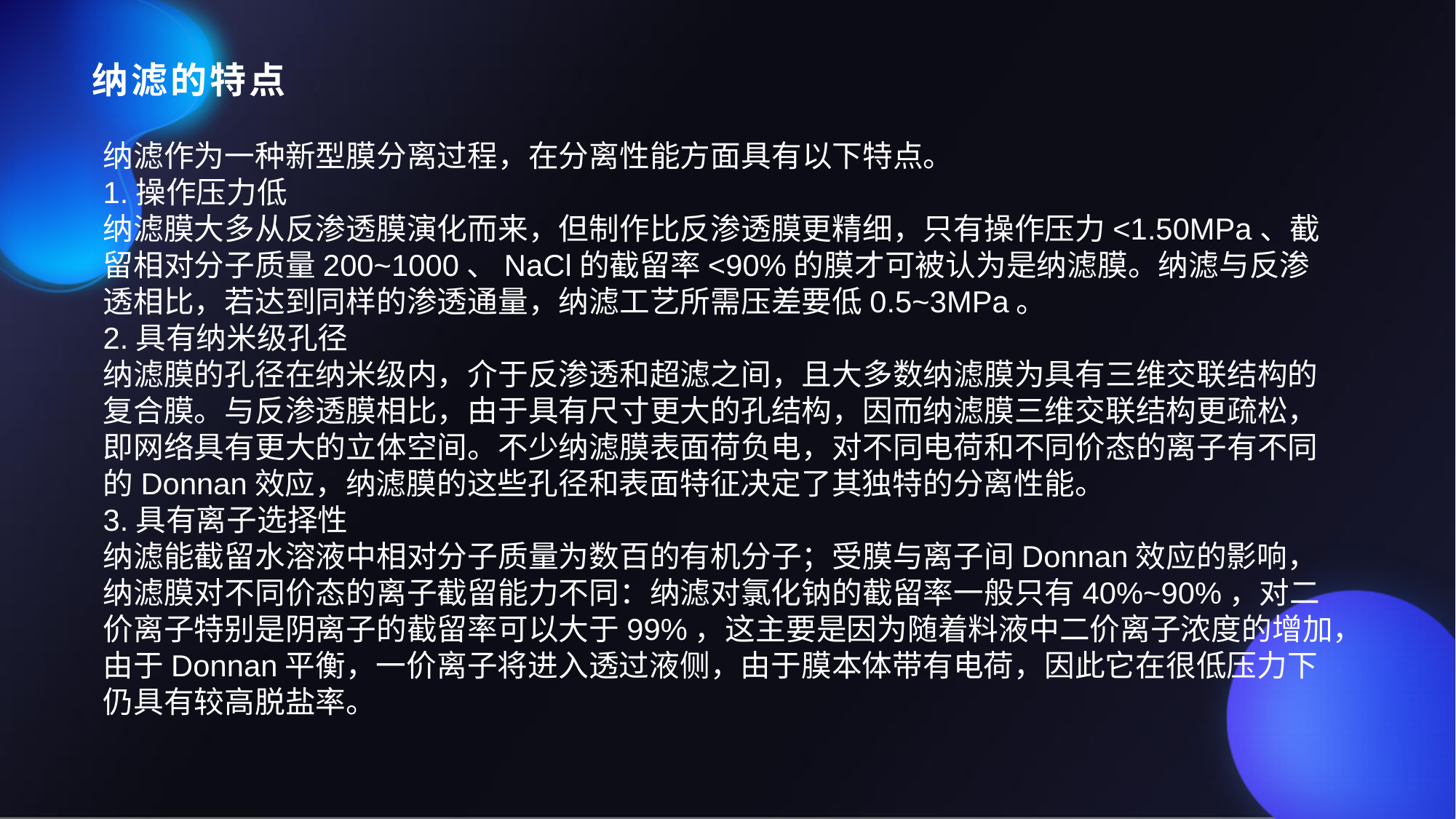

# 纳滤的特点
纳滤作为一种新型膜分离过程，在分离性能方面具有以下特点。
1.操作压力低
纳滤膜大多从反渗透膜演化而来，但制作比反渗透膜更精细，只有操作压力<1.50MPa、截留相对分子质量200~1000、NaCl的截留率<90%的膜才可被认为是纳滤膜。纳滤与反渗透相比，若达到同样的渗透通量，纳滤工艺所需压差要低0.5~3MPa。
2.具有纳米级孔径
纳滤膜的孔径在纳米级内，介于反渗透和超滤之间，且大多数纳滤膜为具有三维交联结构的复合膜。与反渗透膜相比，由于具有尺寸更大的孔结构，因而纳滤膜三维交联结构更疏松，即网络具有更大的立体空间。不少纳滤膜表面荷负电，对不同电荷和不同价态的离子有不同的Donnan效应，纳滤膜的这些孔径和表面特征决定了其独特的分离性能。
3.具有离子选择性
纳滤能截留水溶液中相对分子质量为数百的有机分子；受膜与离子间Donnan效应的影响，纳滤膜对不同价态的离子截留能力不同：纳滤对氯化钠的截留率一般只有40%~90%，对二价离子特别是阴离子的截留率可以大于99%，这主要是因为随着料液中二价离子浓度的增加，由于Donnan平衡，一价离子将进入透过液侧，由于膜本体带有电荷，因此它在很低压力下仍具有较高脱盐率。